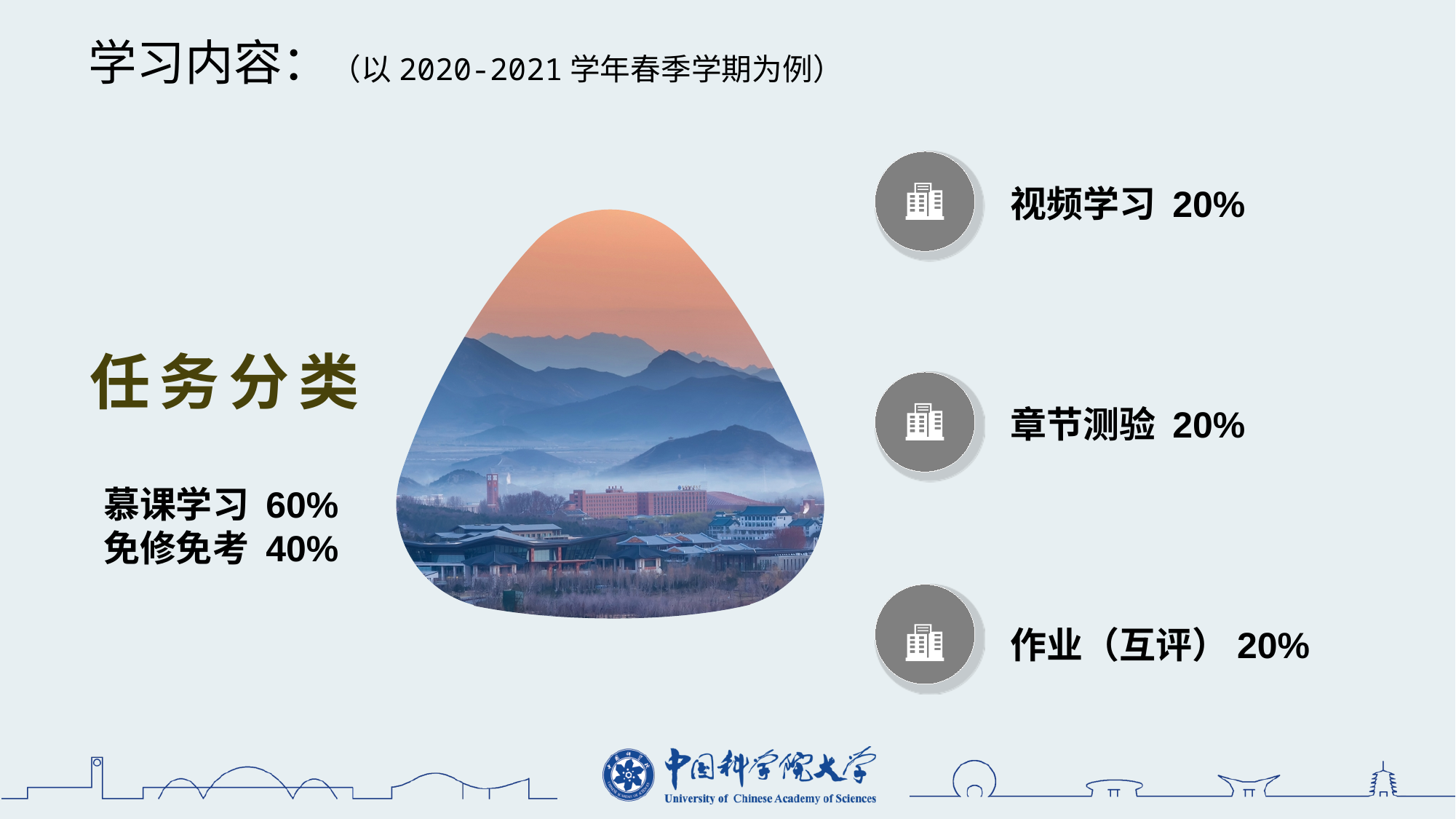

学习内容：（以2020-2021学年春季学期为例）

视频学习 20%

任务分类
章节测验 20%

作业（互评）20%

慕课学习 60%
免修免考 40%